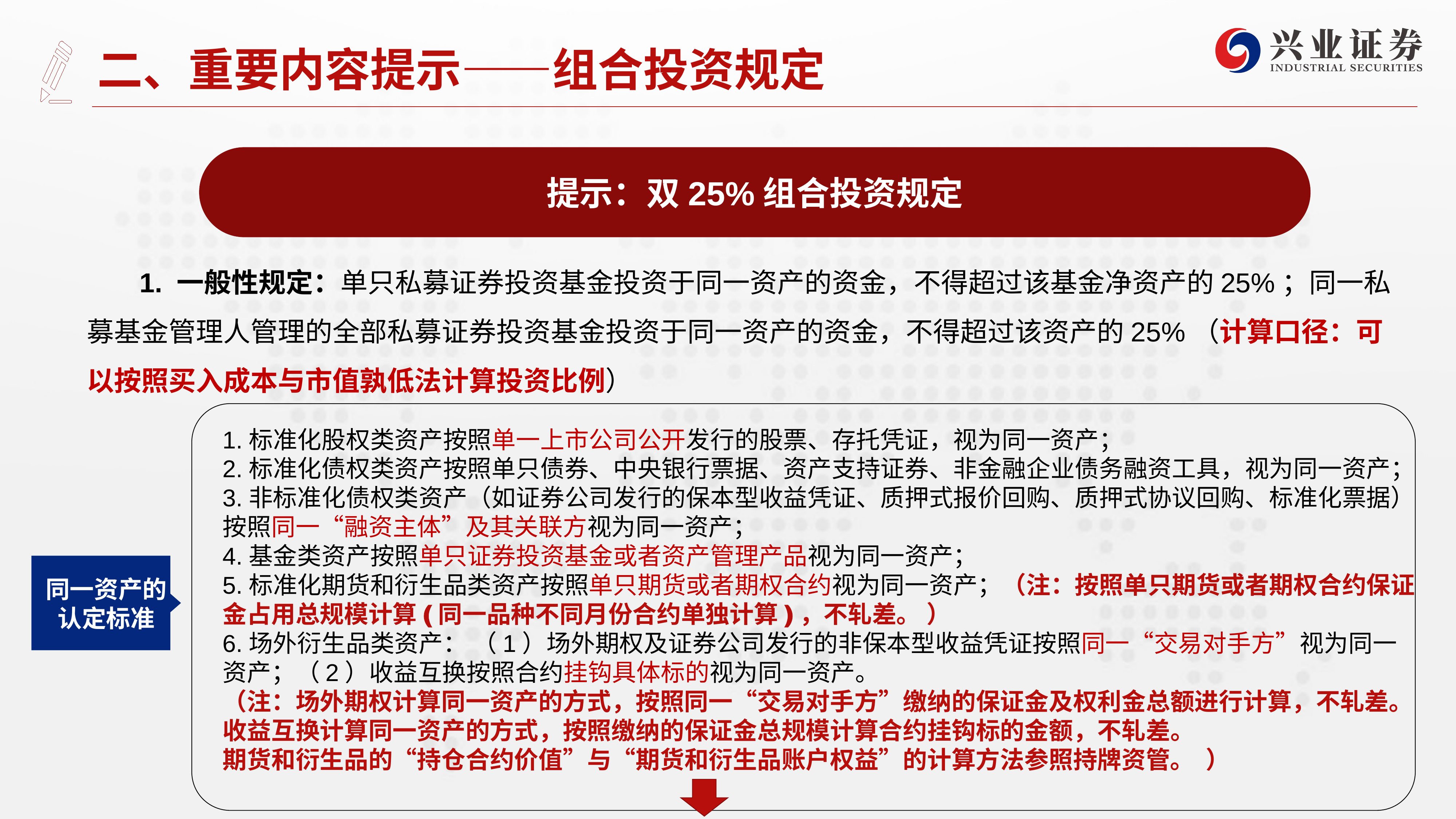

# 二、重要内容提示——组合投资规定
提示：双25%组合投资规定
       1. 一般性规定：单只私募证券投资基金投资于同一资产的资金，不得超过该基金净资产的25%；同一私募基金管理人管理的全部私募证券投资基金投资于同一资产的资金，不得超过该资产的25%（计算口径：可以按照买入成本与市值孰低法计算投资比例）

1.标准化股权类资产按照单一上市公司公开发行的股票、存托凭证，视为同一资产；
2.标准化债权类资产按照单只债券、中央银行票据、资产支持证券、非金融企业债务融资工具，视为同一资产；
3.非标准化债权类资产（如证券公司发行的保本型收益凭证、质押式报价回购、质押式协议回购、标准化票据）按照同一“融资主体”及其关联方视为同一资产；
4.基金类资产按照单只证券投资基金或者资产管理产品视为同一资产；
5.标准化期货和衍生品类资产按照单只期货或者期权合约视为同一资产；（注：按照单只期货或者期权合约保证金占用总规模计算(同一品种不同月份合约单独计算)，不轧差。 ）
6.场外衍生品类资产： （1）场外期权及证券公司发行的非保本型收益凭证按照同一“交易对手方”视为同一资产；（2）收益互换按照合约挂钩具体标的视为同一资产。
（注：场外期权计算同一资产的方式，按照同一“交易对手方”缴纳的保证金及权利金总额进行计算，不轧差。
收益互换计算同一资产的方式，按照缴纳的保证金总规模计算合约挂钩标的金额，不轧差。
期货和衍生品的“持仓合约价值”与“期货和衍生品账户权益”的计算方法参照持牌资管。  ）
同一资产的
认定标准